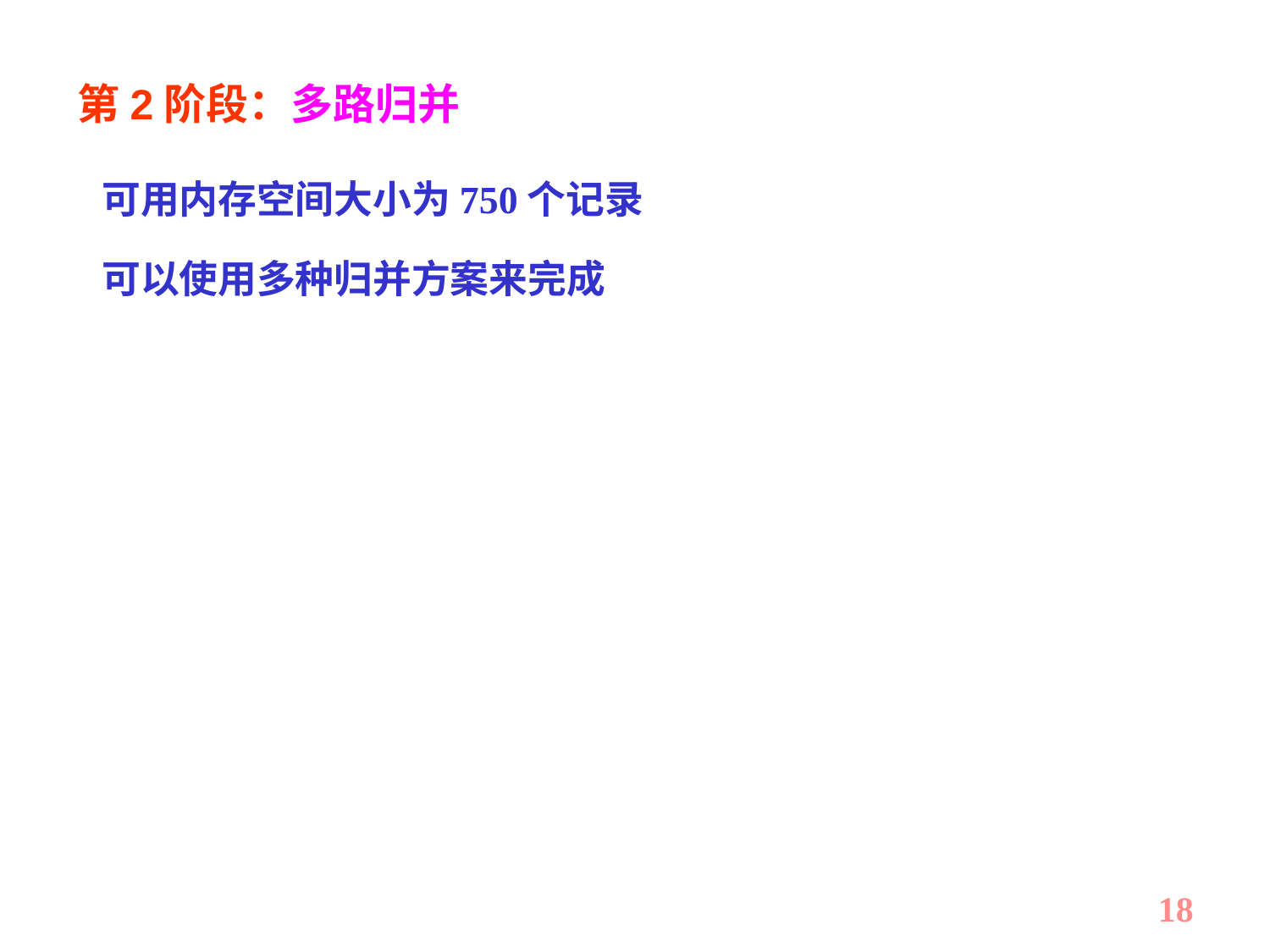

第2阶段：多路归并
可用内存空间大小为750个记录
可以使用多种归并方案来完成
18